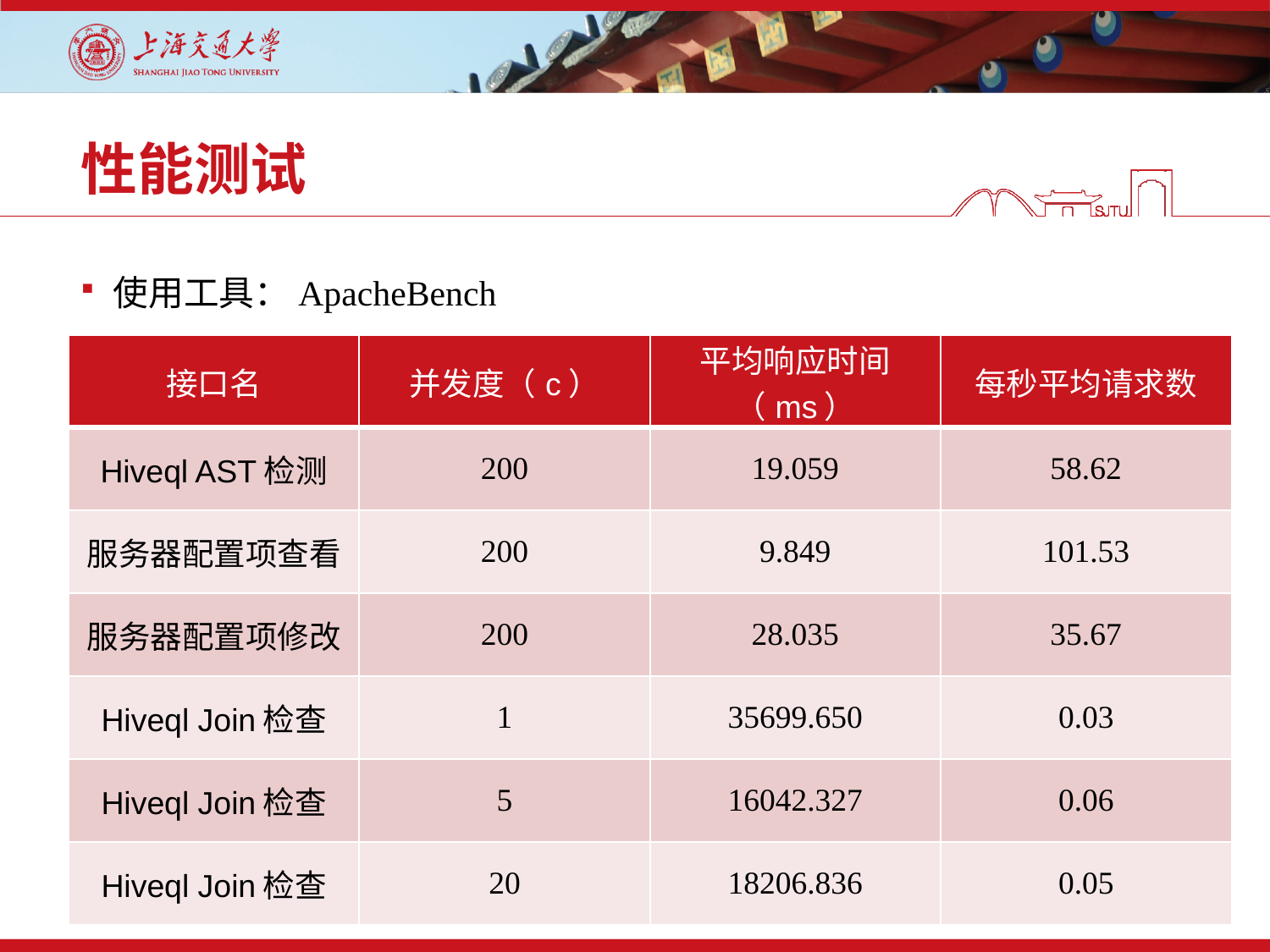

# 性能测试
使用工具：ApacheBench
| 接口名 | 并发度（c） | 平均响应时间（ms） | 每秒平均请求数 |
| --- | --- | --- | --- |
| Hiveql AST检测 | 200 | 19.059 | 58.62 |
| 服务器配置项查看 | 200 | 9.849 | 101.53 |
| 服务器配置项修改 | 200 | 28.035 | 35.67 |
| Hiveql Join检查 | 1 | 35699.650 | 0.03 |
| Hiveql Join检查 | 5 | 16042.327 | 0.06 |
| Hiveql Join检查 | 20 | 18206.836 | 0.05 |